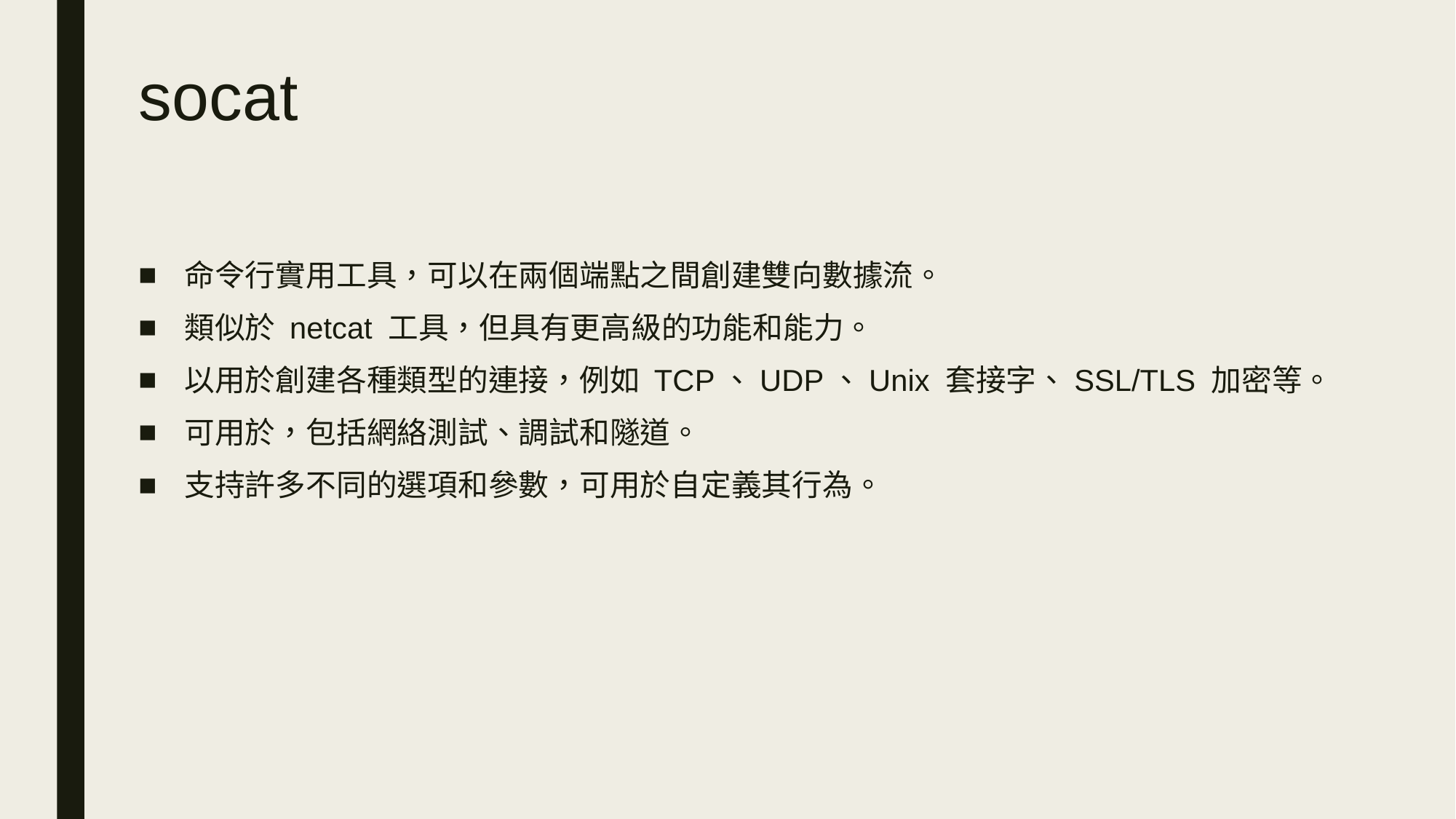

# socat
命令行實用工具，可以在兩個端點之間創建雙向數據流。
類似於 netcat 工具，但具有更高級的功能和能力。
以用於創建各種類型的連接，例如 TCP、UDP、Unix 套接字、SSL/TLS 加密等。
可用於，包括網絡測試、調試和隧道。
支持許多不同的選項和參數，可用於自定義其行為。